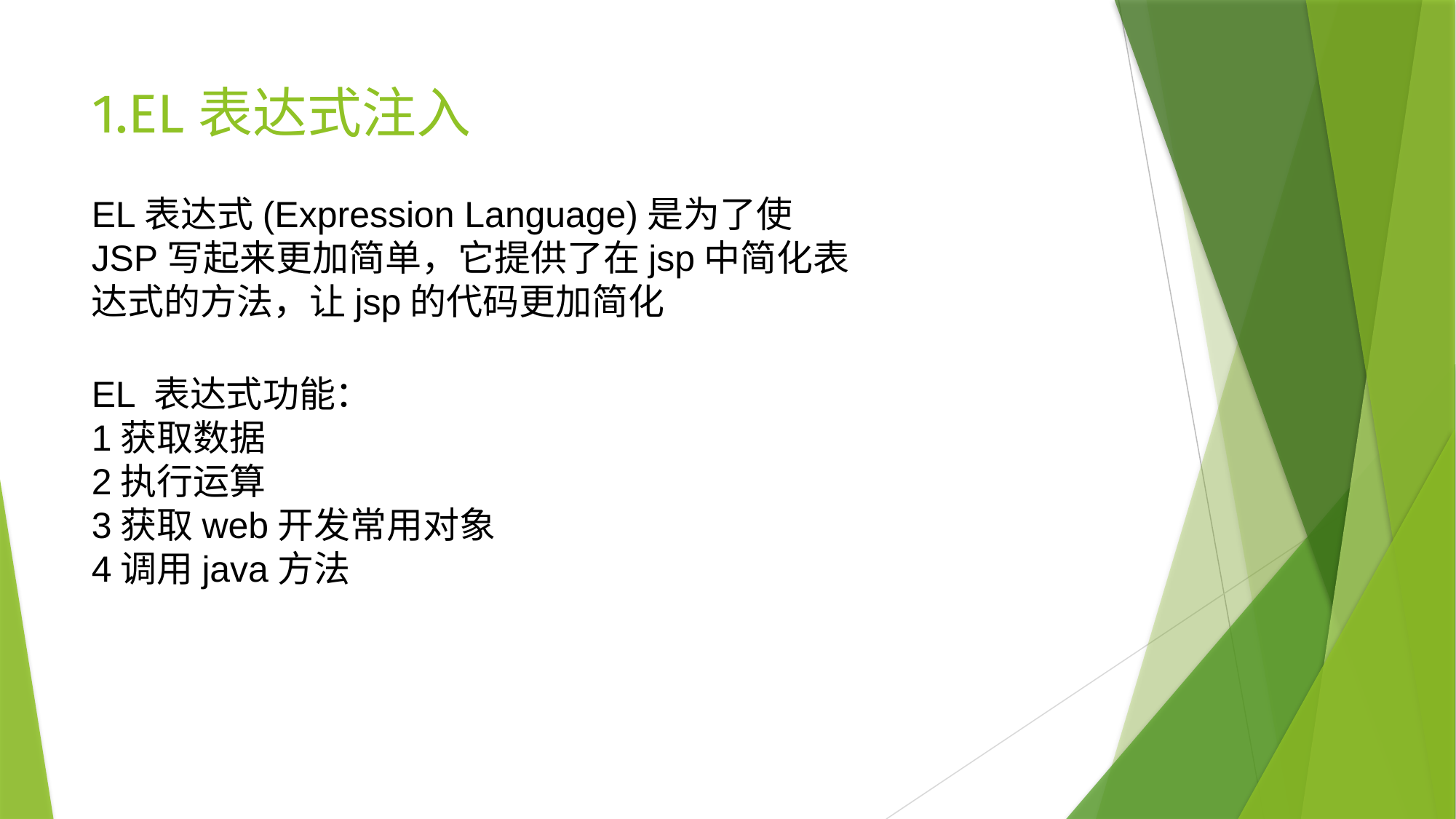

# 1.EL表达式注入
EL表达式(Expression Language)是为了使JSP写起来更加简单，它提供了在jsp中简化表达式的方法，让jsp的代码更加简化
EL 表达式功能：
1获取数据
2执行运算
3获取web开发常用对象
4调用java方法